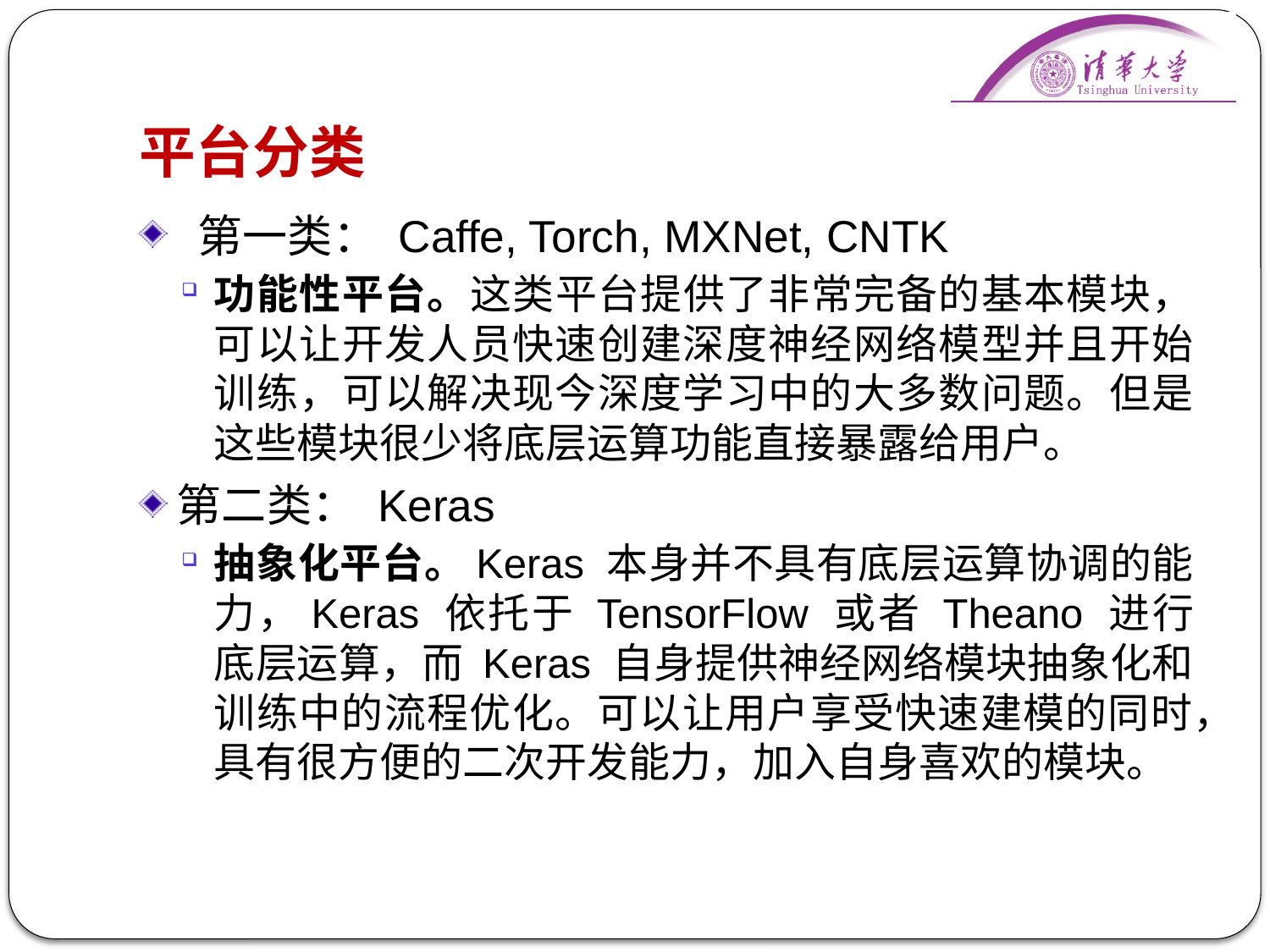

# 平台分类
 第一类： Caffe, Torch, MXNet, CNTK
功能性平台。这类平台提供了非常完备的基本模块，可以让开发人员快速创建深度神经网络模型并且开始训练，可以解决现今深度学习中的大多数问题。但是这些模块很少将底层运算功能直接暴露给用户。
第二类： Keras
抽象化平台。Keras 本身并不具有底层运算协调的能力，Keras 依托于 TensorFlow 或者 Theano 进行底层运算，而 Keras 自身提供神经网络模块抽象化和训练中的流程优化。可以让用户享受快速建模的同时，具有很方便的二次开发能力，加入自身喜欢的模块。